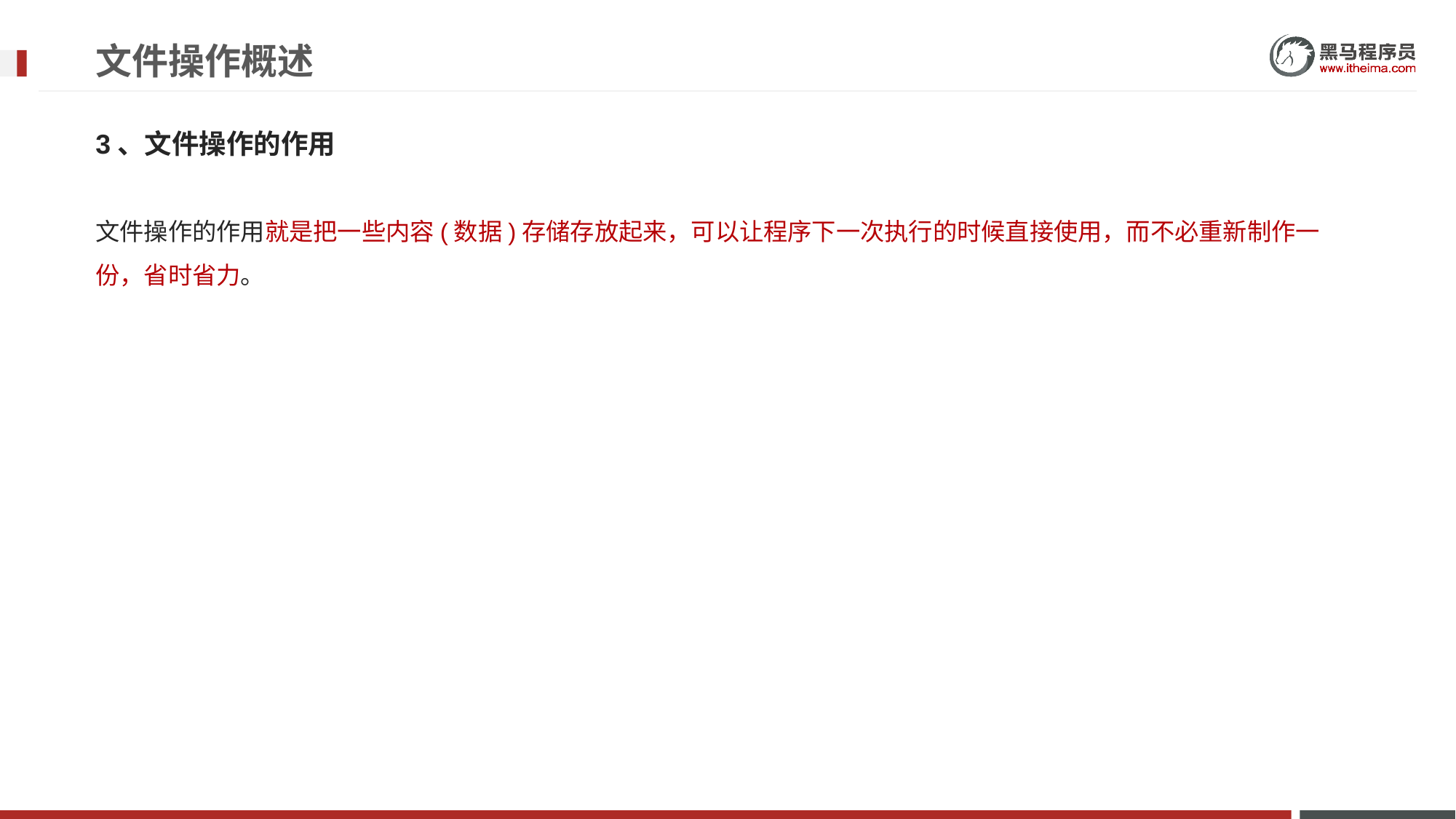

# 文件操作概述
3、文件操作的作用
文件操作的作用就是把一些内容(数据)存储存放起来，可以让程序下一次执行的时候直接使用，而不必重新制作一份，省时省力。